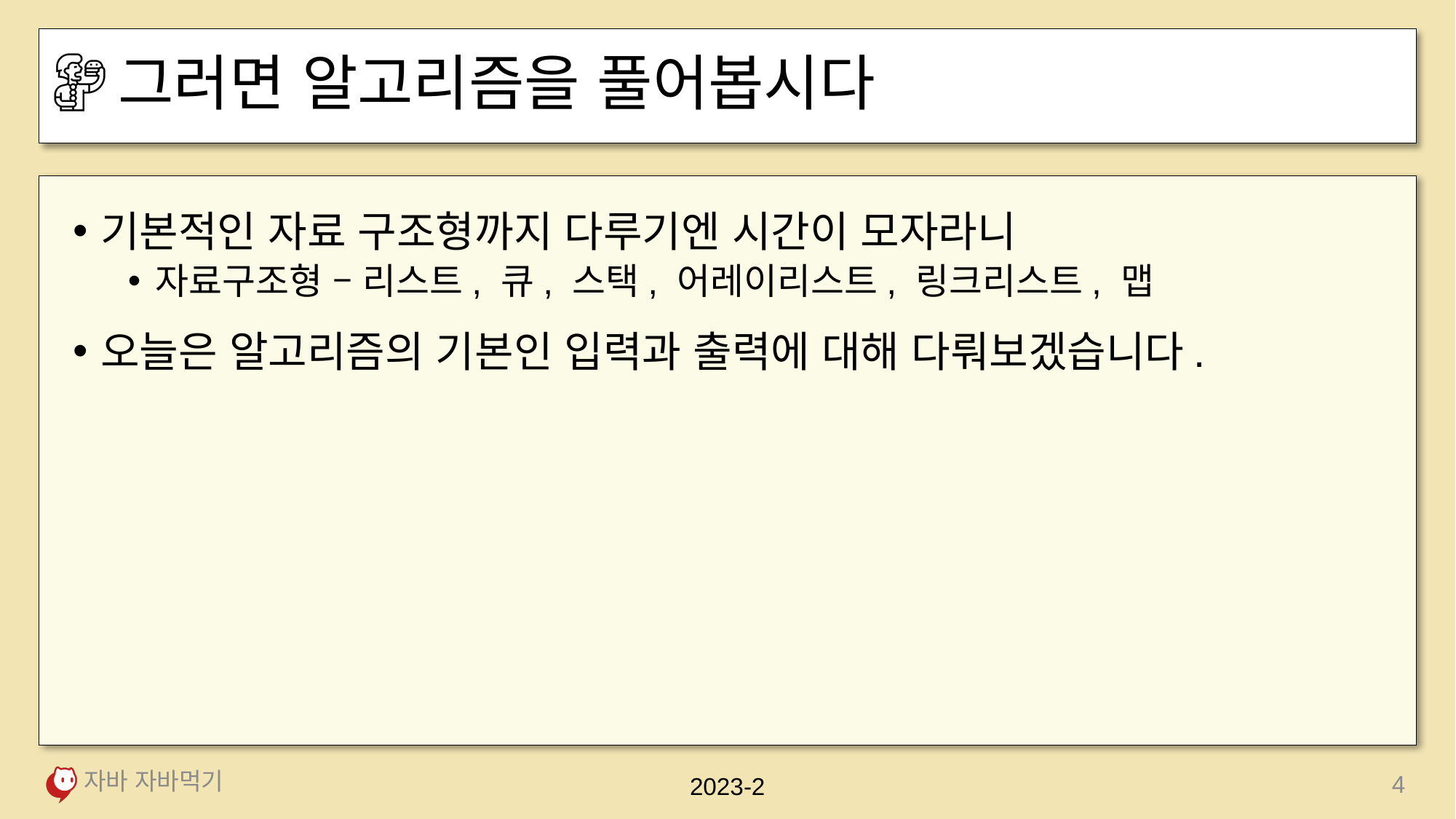

# 그러면 알고리즘을 풀어봅시다
기본적인 자료 구조형까지 다루기엔 시간이 모자라니
자료구조형 – 리스트, 큐, 스택, 어레이리스트, 링크리스트, 맵
오늘은 알고리즘의 기본인 입력과 출력에 대해 다뤄보겠습니다.

자바 자바먹기
4